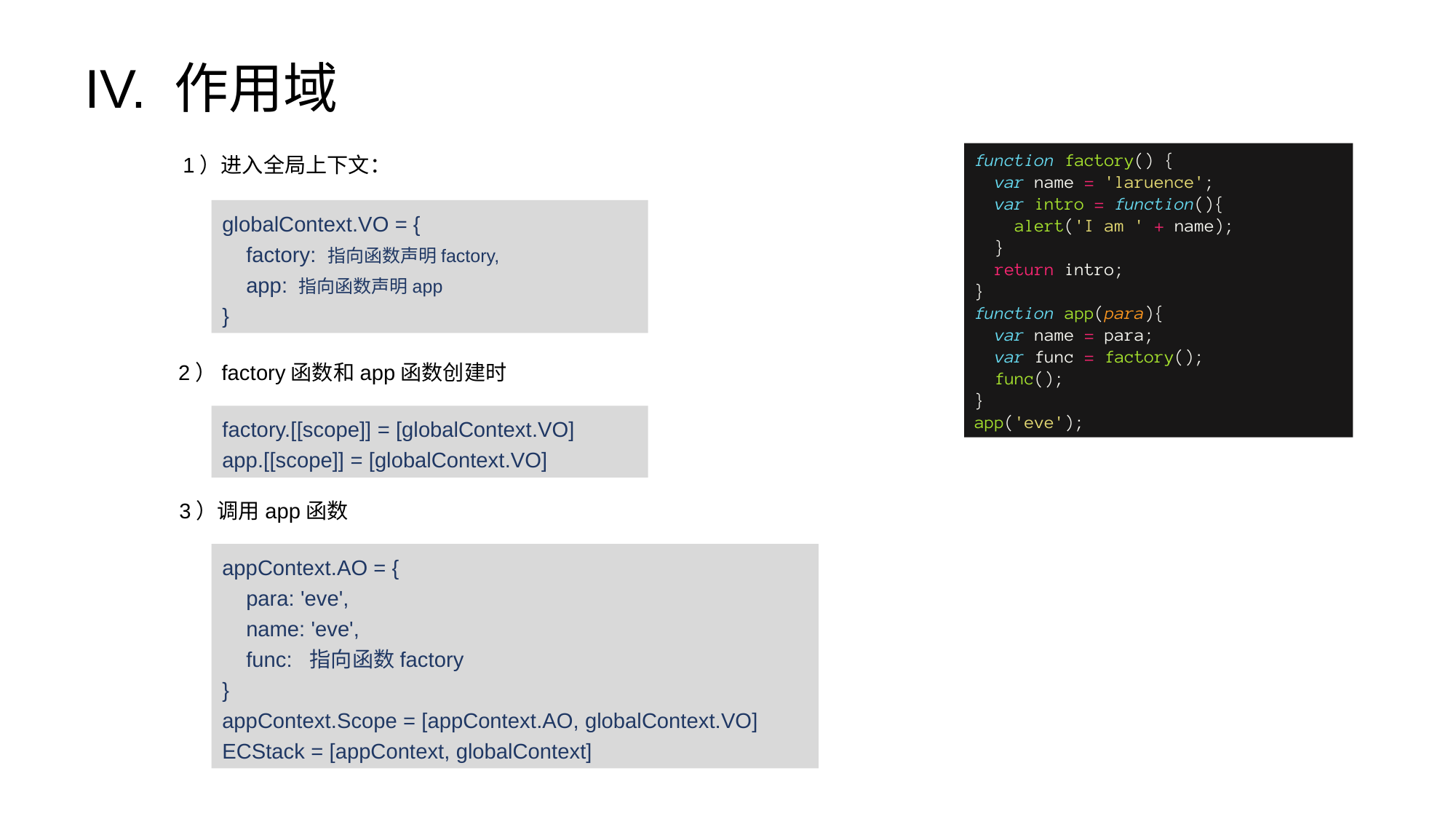

IV. 作用域
function factory() {
  var name = 'laruence';
  var intro = function(){
    alert('I am ' + name);
  }
  return intro;
}
function app(para){
  var name = para;
  var func = factory();
  func();
}
app('eve');
1）进入全局上下文：
globalContext.VO = {
    factory: 指向函数声明factory,
    app: 指向函数声明app
}
2）factory函数和app函数创建时
factory.[[scope]] = [globalContext.VO]
app.[[scope]] = [globalContext.VO]
3）调用app函数
appContext.AO = {
    para: 'eve',
    name: 'eve',
    func:  指向函数factory
}
appContext.Scope = [appContext.AO, globalContext.VO]
ECStack = [appContext, globalContext]